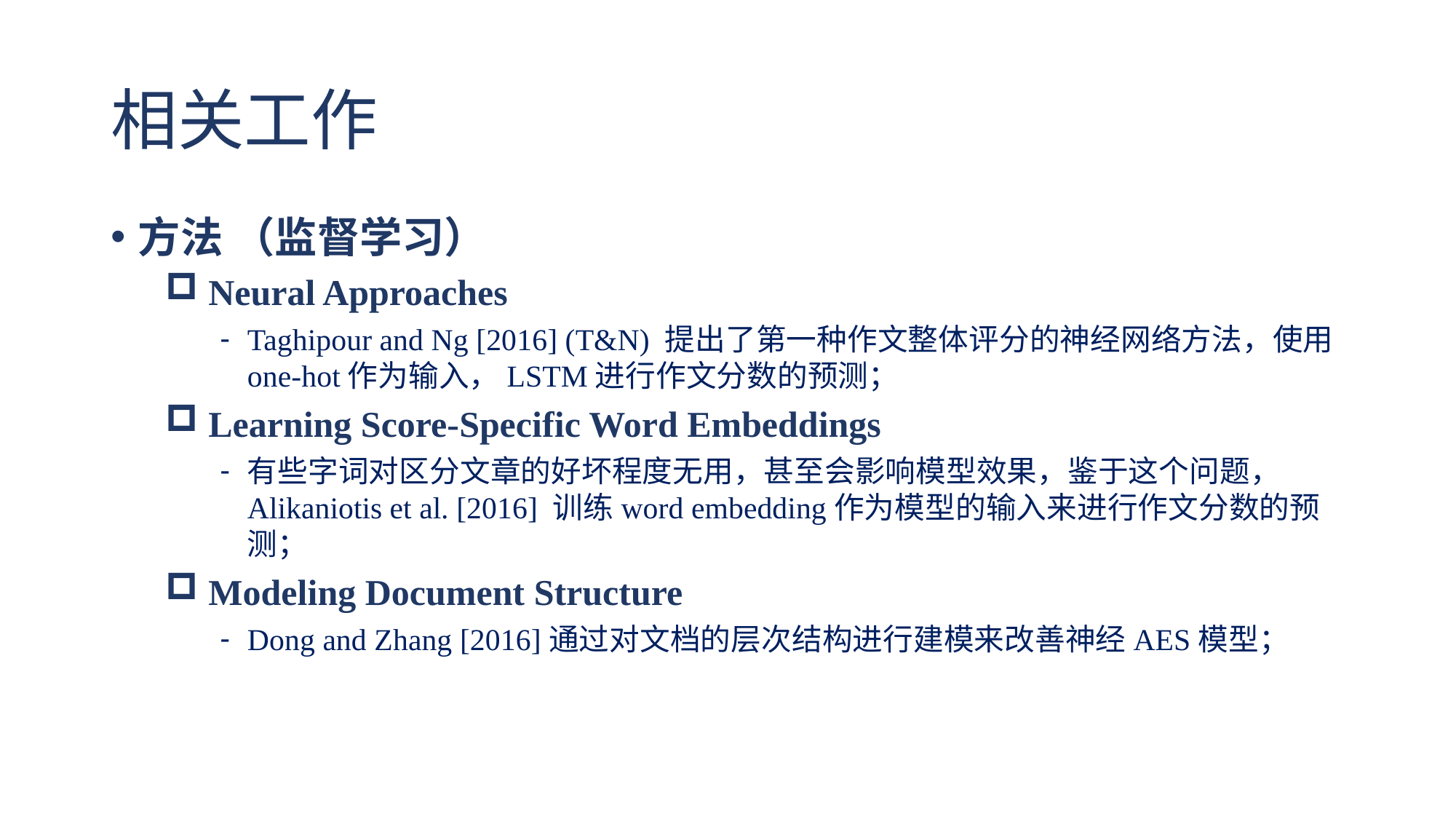

# 相关工作
方法 （监督学习）
 Neural Approaches
Taghipour and Ng [2016] (T&N) 提出了第一种作文整体评分的神经网络方法，使用one-hot作为输入，LSTM进行作文分数的预测；
 Learning Score-Specific Word Embeddings
有些字词对区分文章的好坏程度无用，甚至会影响模型效果，鉴于这个问题， Alikaniotis et al. [2016] 训练word embedding作为模型的输入来进行作文分数的预测；
 Modeling Document Structure
Dong and Zhang [2016]通过对文档的层次结构进行建模来改善神经AES模型；